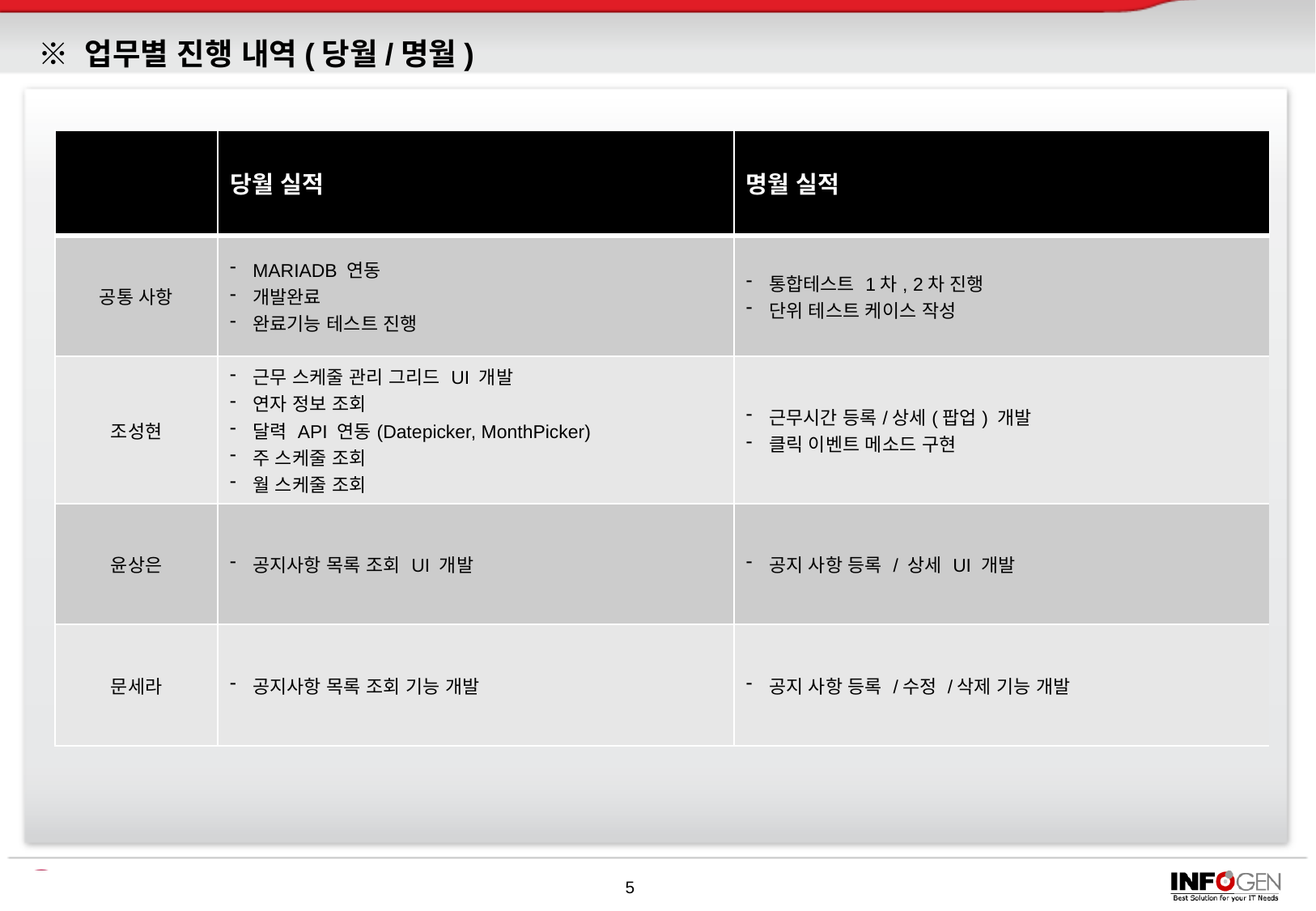

# ※ 업무별 진행 내역(당월/명월)
|  | 당월 실적 | 명월 실적 |
| --- | --- | --- |
| 공통 사항 | MARIADB 연동 개발완료 완료기능 테스트 진행 | 통합테스트 1차, 2차 진행 단위 테스트 케이스 작성 |
| 조성현 | 근무 스케줄 관리 그리드 UI 개발 연자 정보 조회 달력 API 연동(Datepicker, MonthPicker) 주 스케줄 조회 월 스케줄 조회 | 근무시간 등록/상세(팝업) 개발 클릭 이벤트 메소드 구현 |
| 윤상은 | 공지사항 목록 조회 UI 개발 | 공지 사항 등록 / 상세 UI 개발 |
| 문세라 | 공지사항 목록 조회 기능 개발 | 공지 사항 등록 /수정 /삭제 기능 개발 |